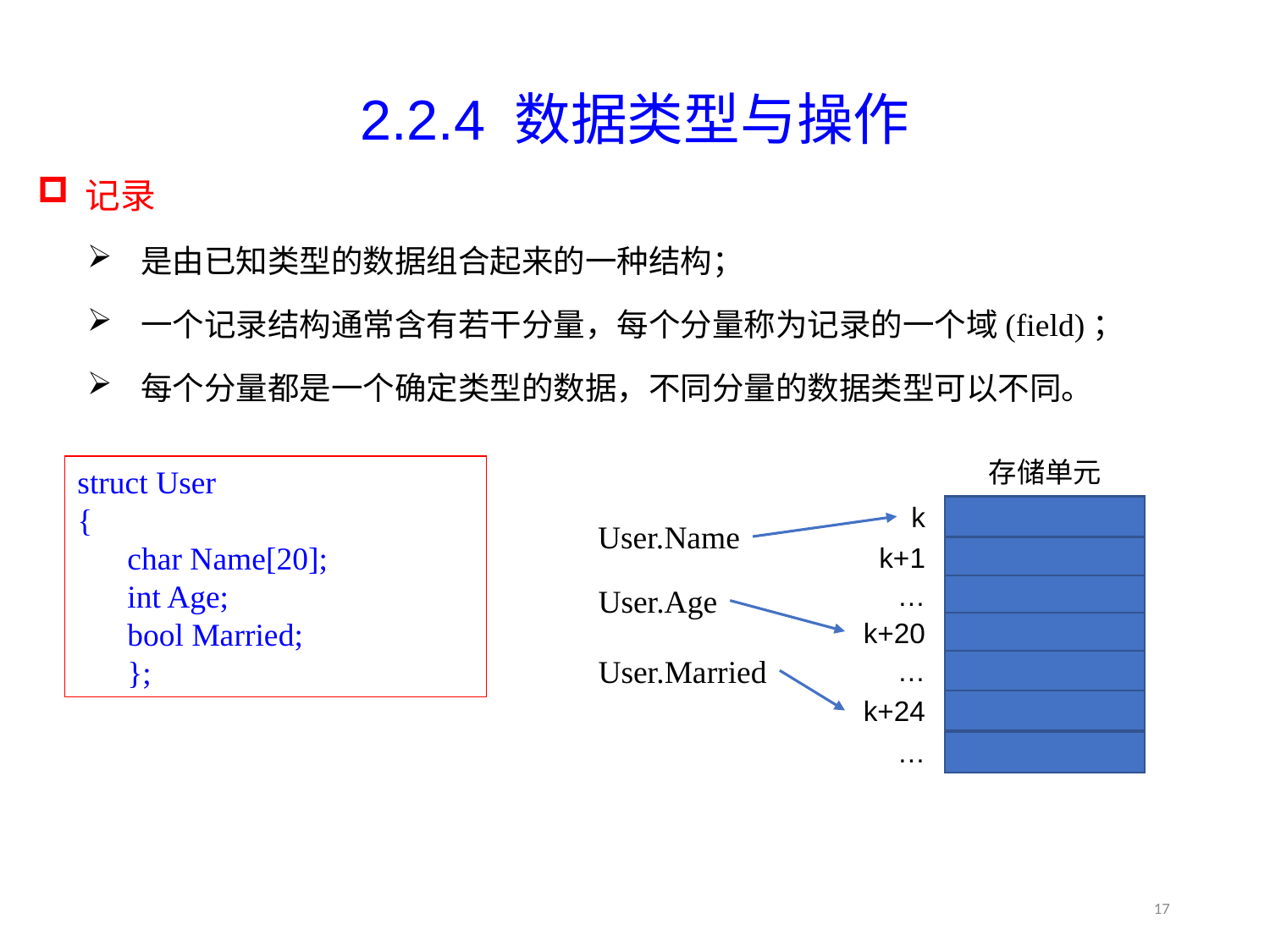

2.2 高级语言的一般特性
2.2.4 数据类型与操作
记录
是由已知类型的数据组合起来的一种结构；
一个记录结构通常含有若干分量，每个分量称为记录的一个域(field)；
每个分量都是一个确定类型的数据，不同分量的数据类型可以不同。
存储单元
struct User
{
char Name[20];
int Age;
bool Married;
};
k

User.Name
k+1

…

User.Age
k+20

…

User.Married
k+24

…

17